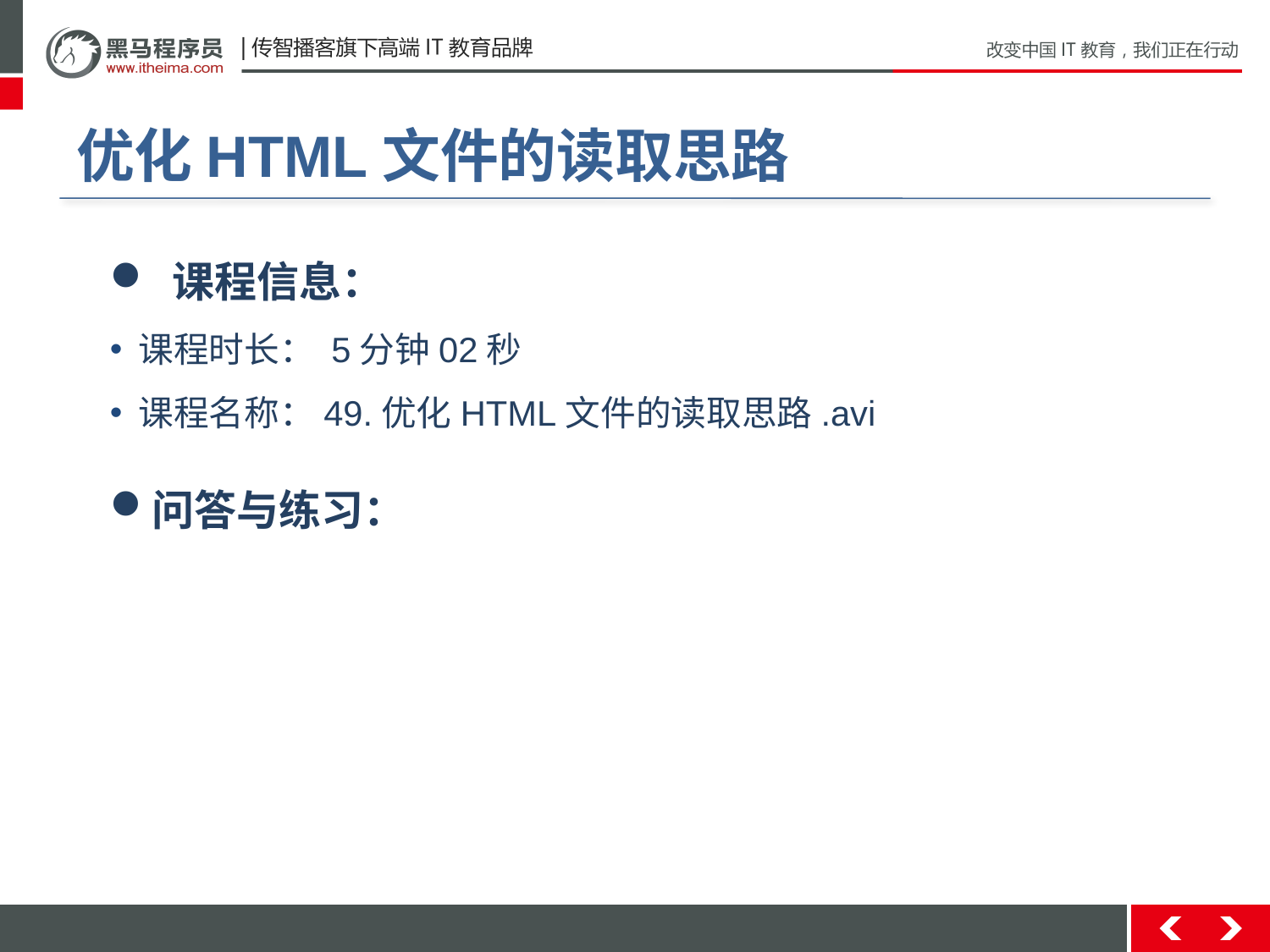

# 优化HTML文件的读取思路
 课程信息：
 课程时长： 5分钟02秒
 课程名称：49.优化HTML文件的读取思路.avi
问答与练习：